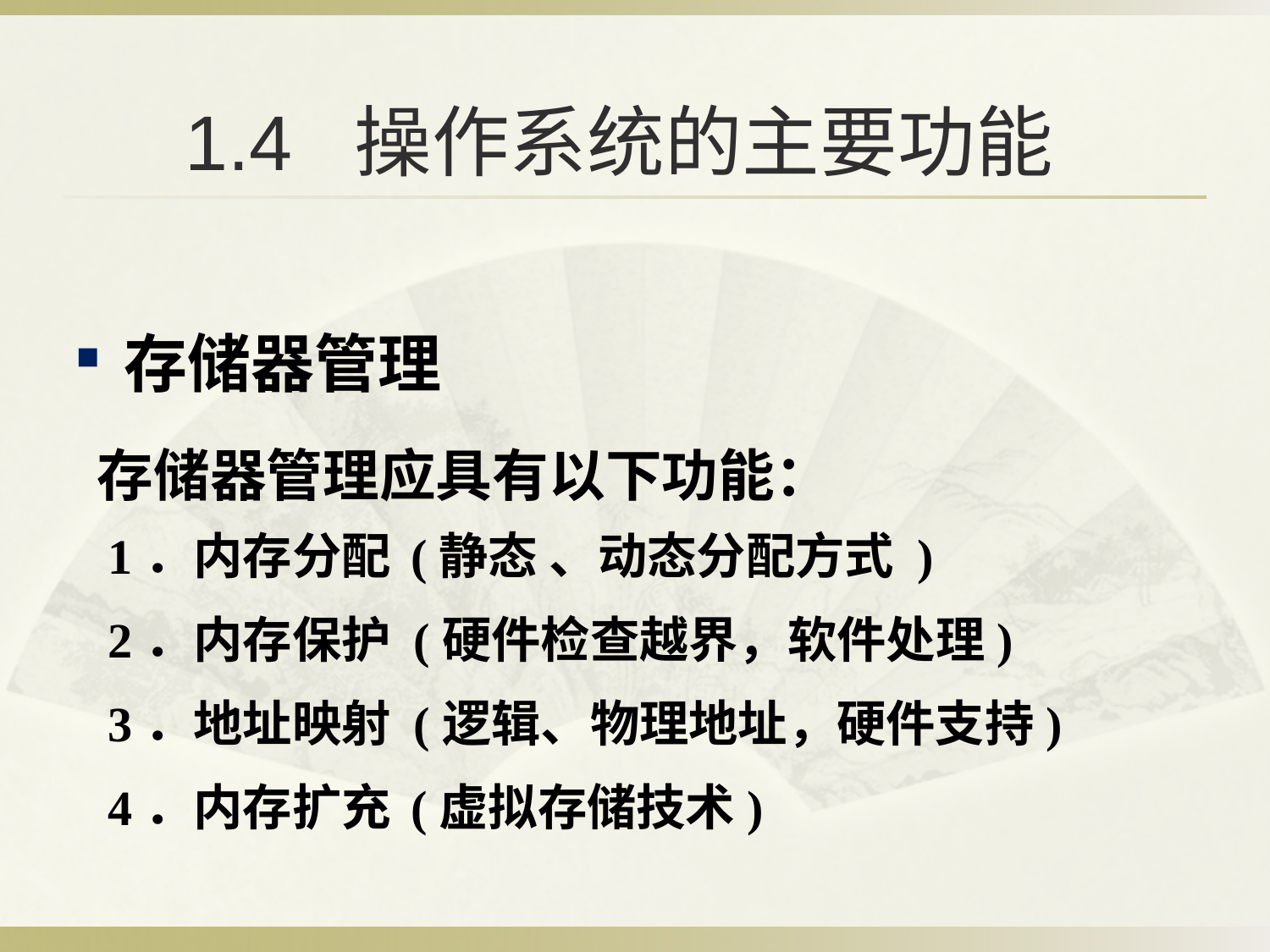

# 1.4  操作系统的主要功能
存储器管理
存储器管理应具有以下功能：
1．内存分配 (静态 、动态分配方式 )
2．内存保护 (硬件检查越界，软件处理)
3．地址映射 (逻辑、物理地址，硬件支持)
4．内存扩充 (虚拟存储技术)
47